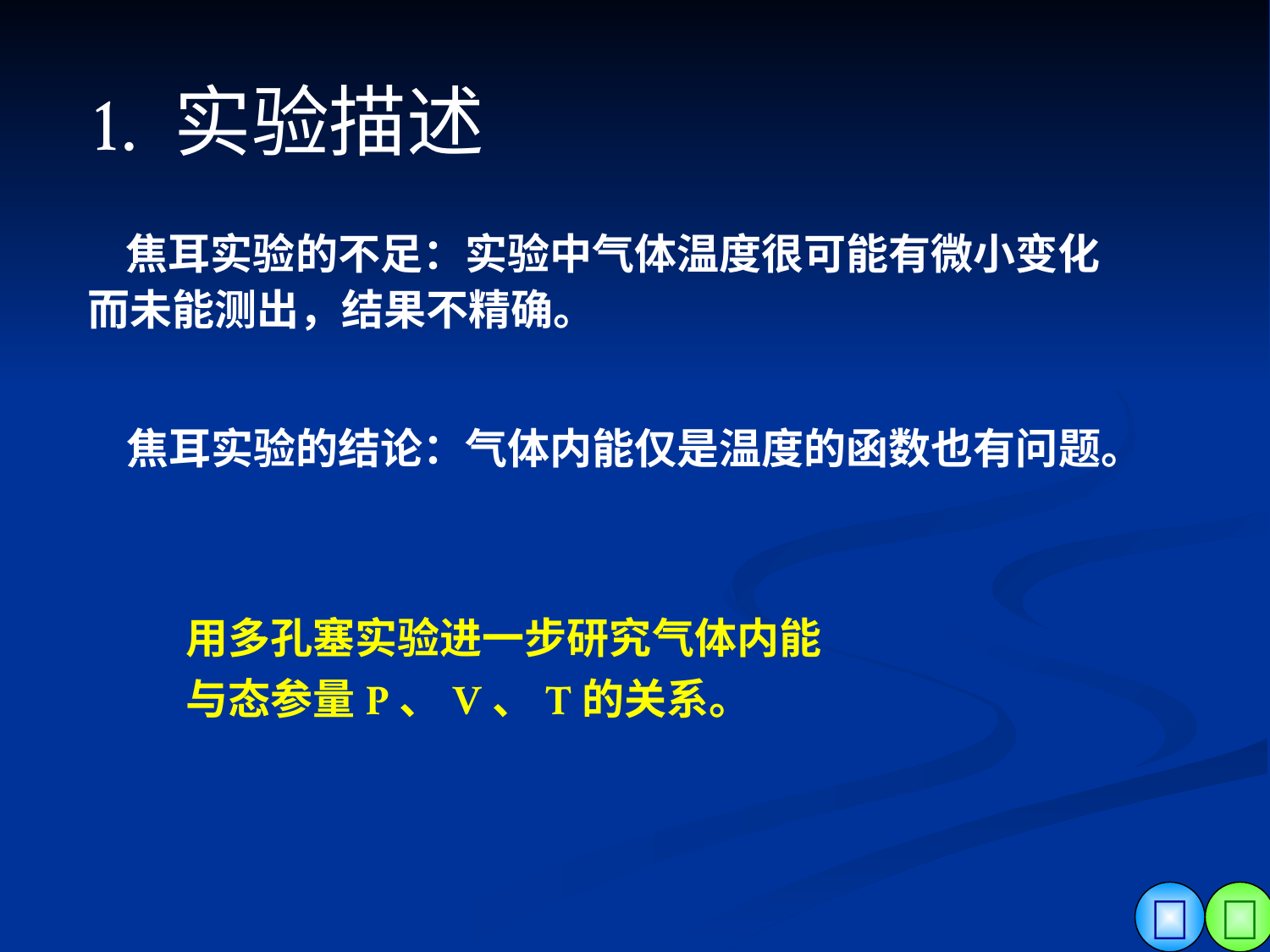

1. 实验描述
   焦耳实验的不足：实验中气体温度很可能有微小变化而未能测出，结果不精确。
  焦耳实验的结论：气体内能仅是温度的函数也有问题。
用多孔塞实验进一步研究气体内能
与态参量P、V、T的关系。